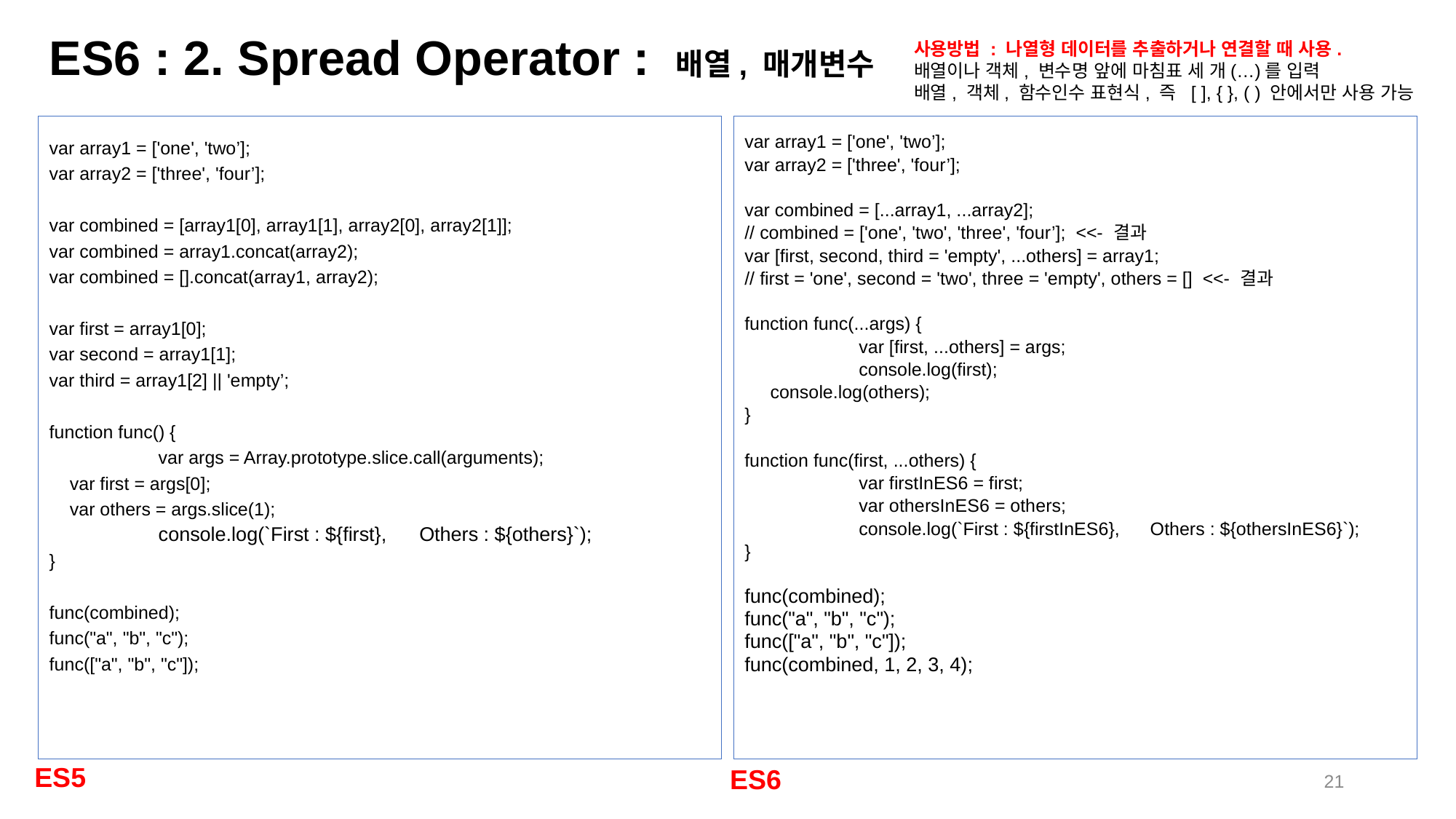

# ES6 : 2. Spread Operator : 배열, 매개변수
사용방법 : 나열형 데이터를 추출하거나 연결할 때 사용.
배열이나 객체, 변수명 앞에 마침표 세 개(…)를 입력
배열, 객체, 함수인수 표현식, 즉  [ ], { }, ( ) 안에서만 사용 가능

var array1 = ['one', 'two’];
var array2 = ['three', 'four’];

var combined = [array1[0], array1[1], array2[0], array2[1]];
var combined = array1.concat(array2);
var combined = [].concat(array1, array2);

var first = array1[0];
var second = array1[1];
var third = array1[2] || 'empty’;

function func() {
	var args = Array.prototype.slice.call(arguments);
    var first = args[0];
    var others = args.slice(1);
	console.log(`First : ${first},      Others : ${others}`);
}

func(combined);
func("a", "b", "c");
func(["a", "b", "c"]);

var array1 = ['one', 'two’];
var array2 = ['three', 'four’];

var combined = [...array1, ...array2];
// combined = ['one', 'two', 'three', 'four’];  <<- 결과
var [first, second, third = 'empty', ...others] = array1;
// first = 'one', second = 'two', three = 'empty', others = []  <<- 결과

function func(...args) {
	 var [first, ...others] = args;
	 console.log(first);
     console.log(others);
}

function func(first, ...others) {
 	 var firstInES6 = first;
	 var othersInES6 = others;
	 console.log(`First : ${firstInES6},      Others : ${othersInES6}`);
}

func(combined);
func("a", "b", "c");
func(["a", "b", "c"]);
func(combined, 1, 2, 3, 4);
ES5
ES6
21